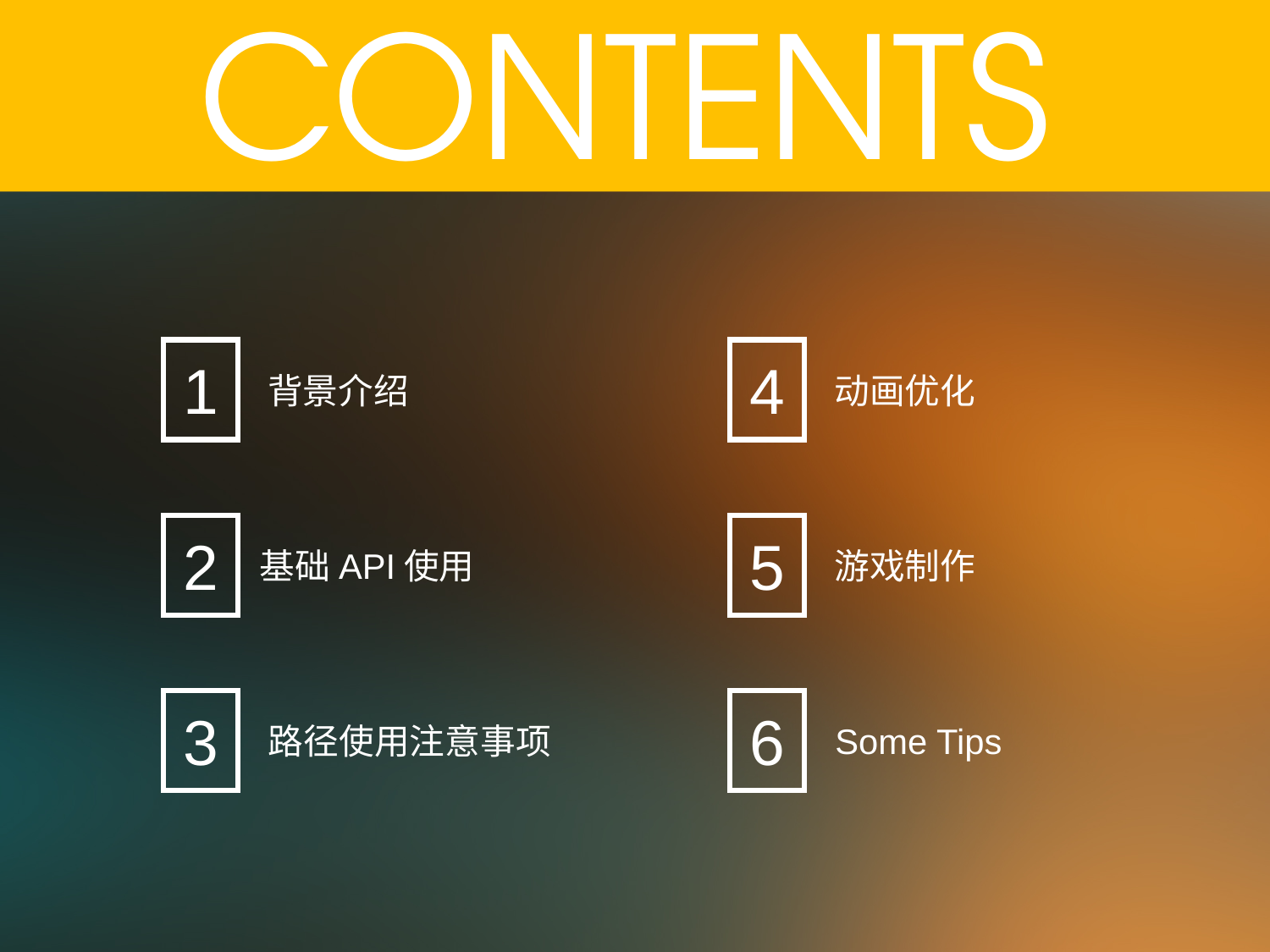

CONTENTS

1
4
 背景介绍
 动画优化

2
5
 基础API使用
 游戏制作

3
6
 路径使用注意事项
 Some Tips